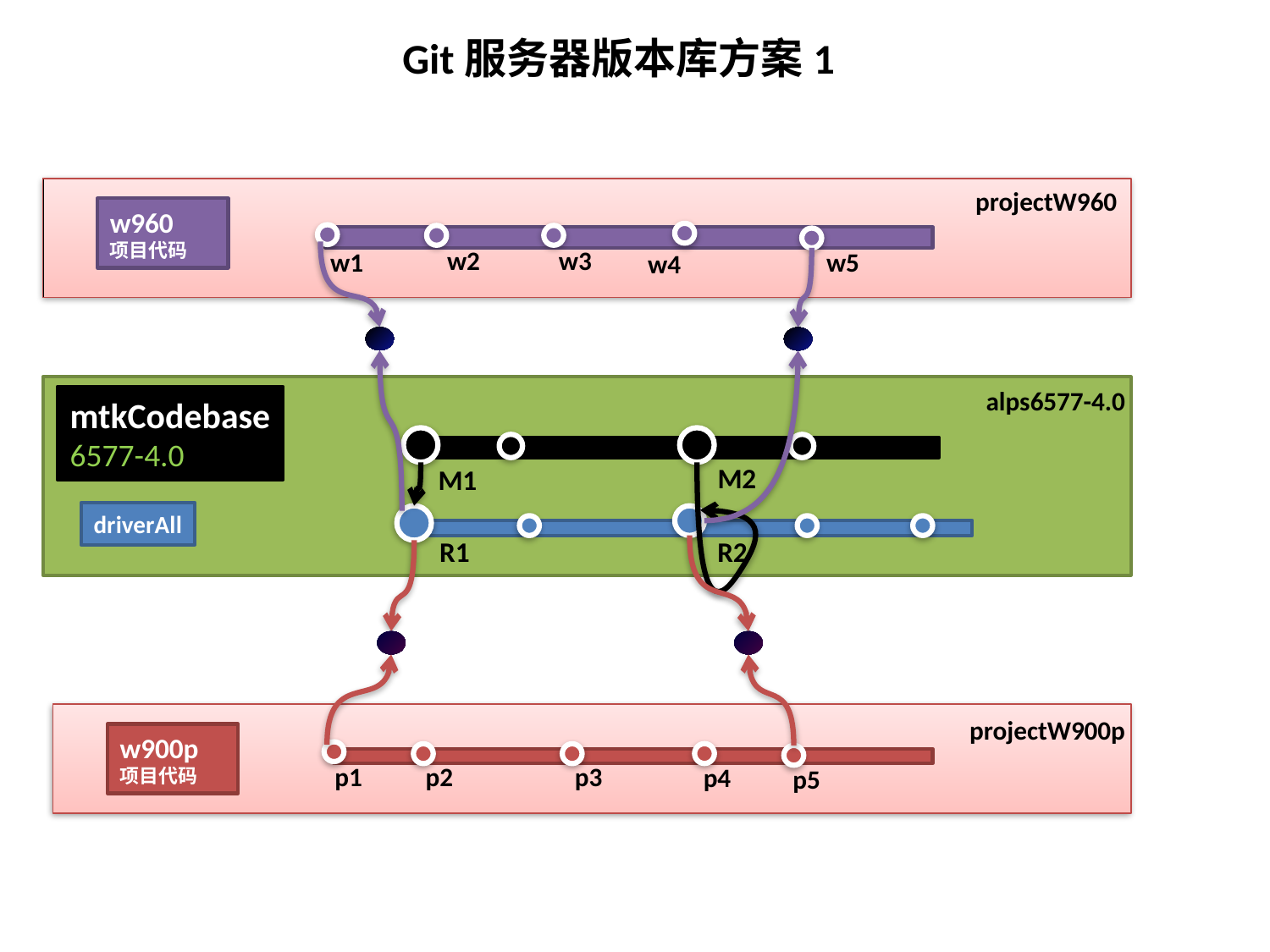

Git服务器版本库方案1

projectW960
w960
项目代码

w2
w3
w5
w1
w4

alps6577-4.0
mtkCodebase
6577-4.0

M2
M1
driverAll

R1
R2

projectW900p
w900p
项目代码

p1
p2
p3
p4
p5